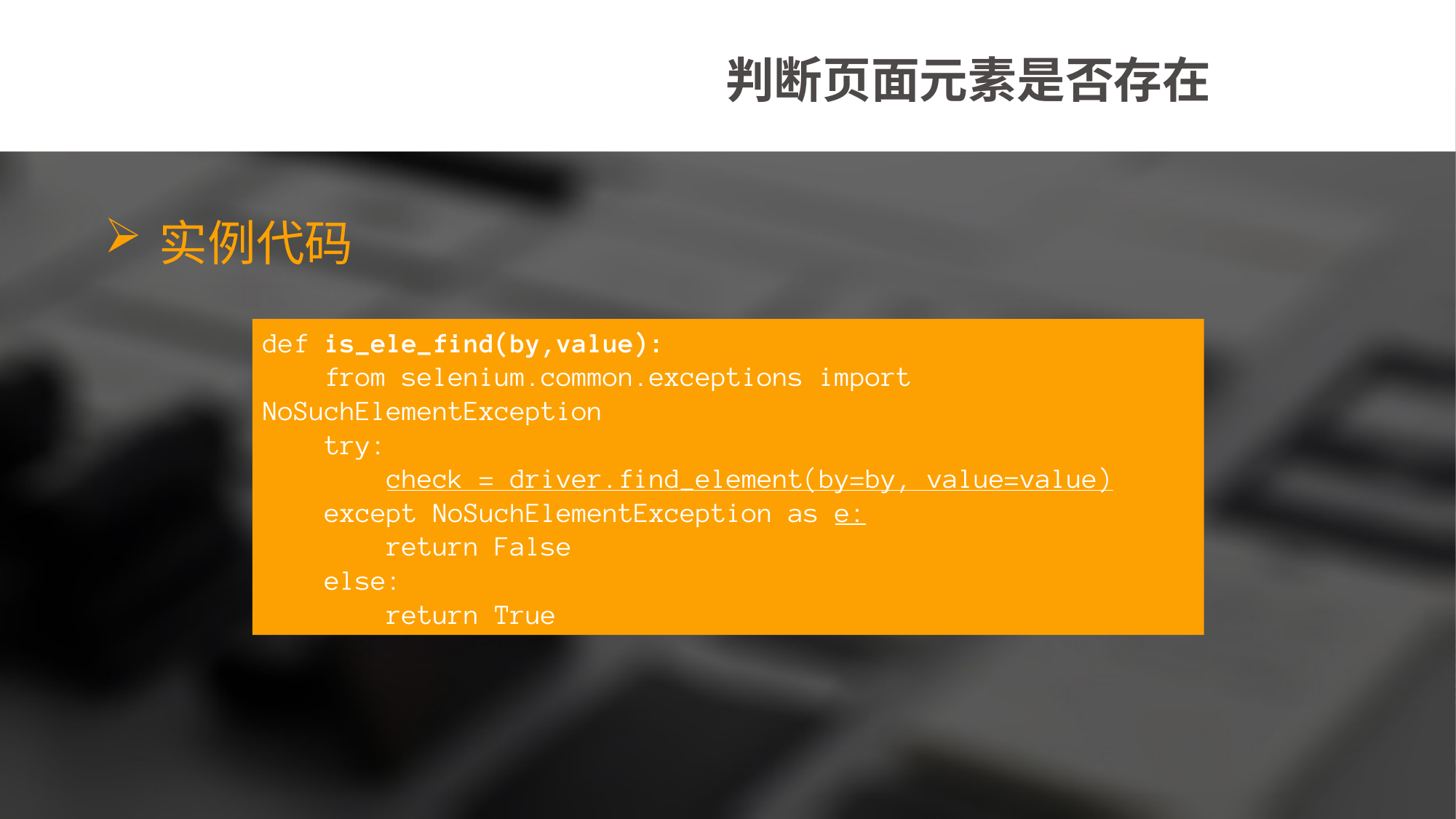

判断页面元素是否存在
实例代码
def is_ele_find(by,value):
    from selenium.common.exceptions import NoSuchElementException
    try:
        check = driver.find_element(by=by, value=value)
    except NoSuchElementException as e:
        return False
    else:
        return True